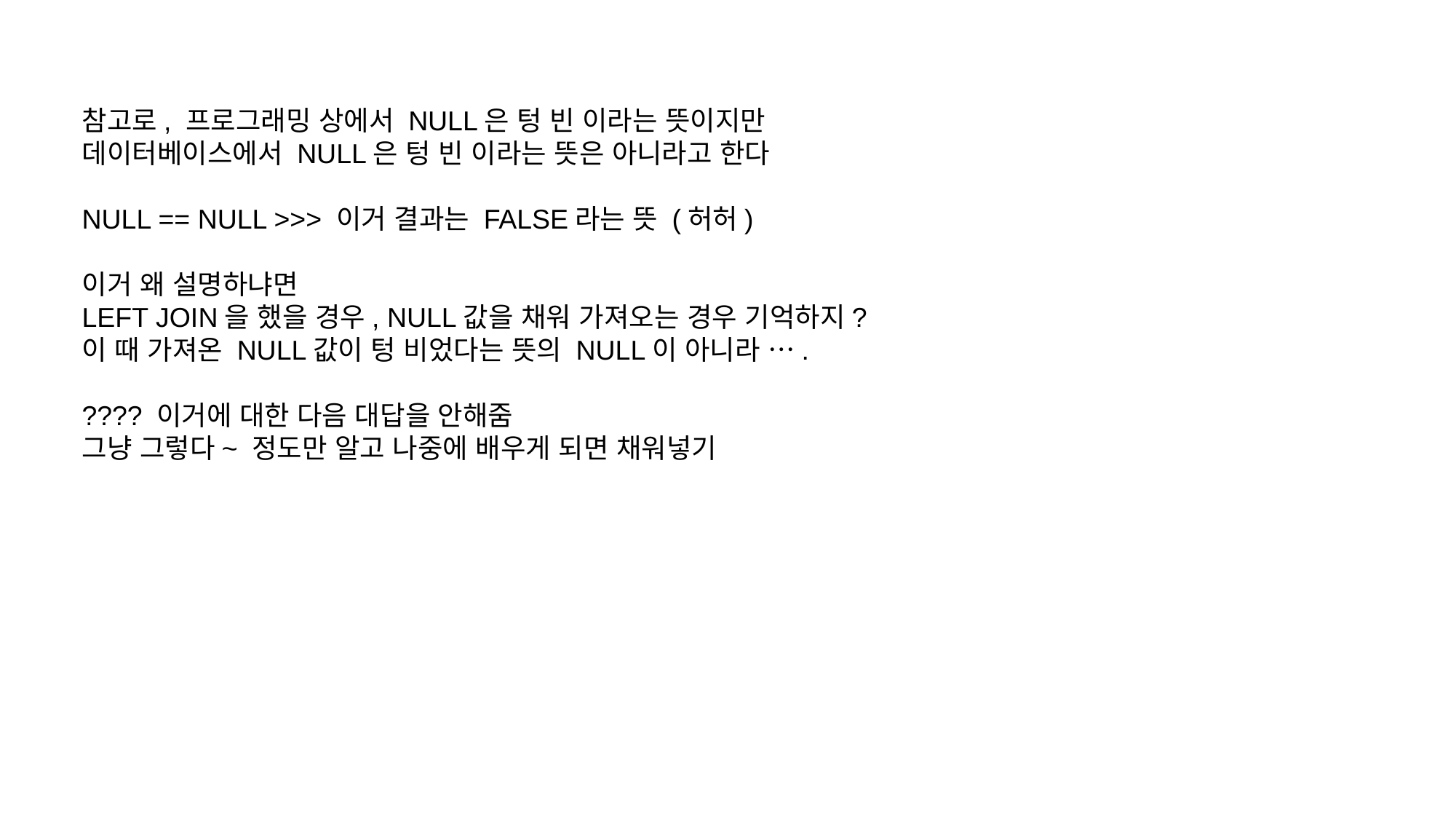

참고로, 프로그래밍 상에서 NULL은 텅 빈 이라는 뜻이지만
데이터베이스에서 NULL은 텅 빈 이라는 뜻은 아니라고 한다

NULL == NULL >>> 이거 결과는 FALSE라는 뜻 (허허)

이거 왜 설명하냐면
LEFT JOIN을 했을 경우, NULL값을 채워 가져오는 경우 기억하지?
이 때 가져온 NULL값이 텅 비었다는 뜻의 NULL이 아니라 ….

???? 이거에 대한 다음 대답을 안해줌
그냥 그렇다~ 정도만 알고 나중에 배우게 되면 채워넣기